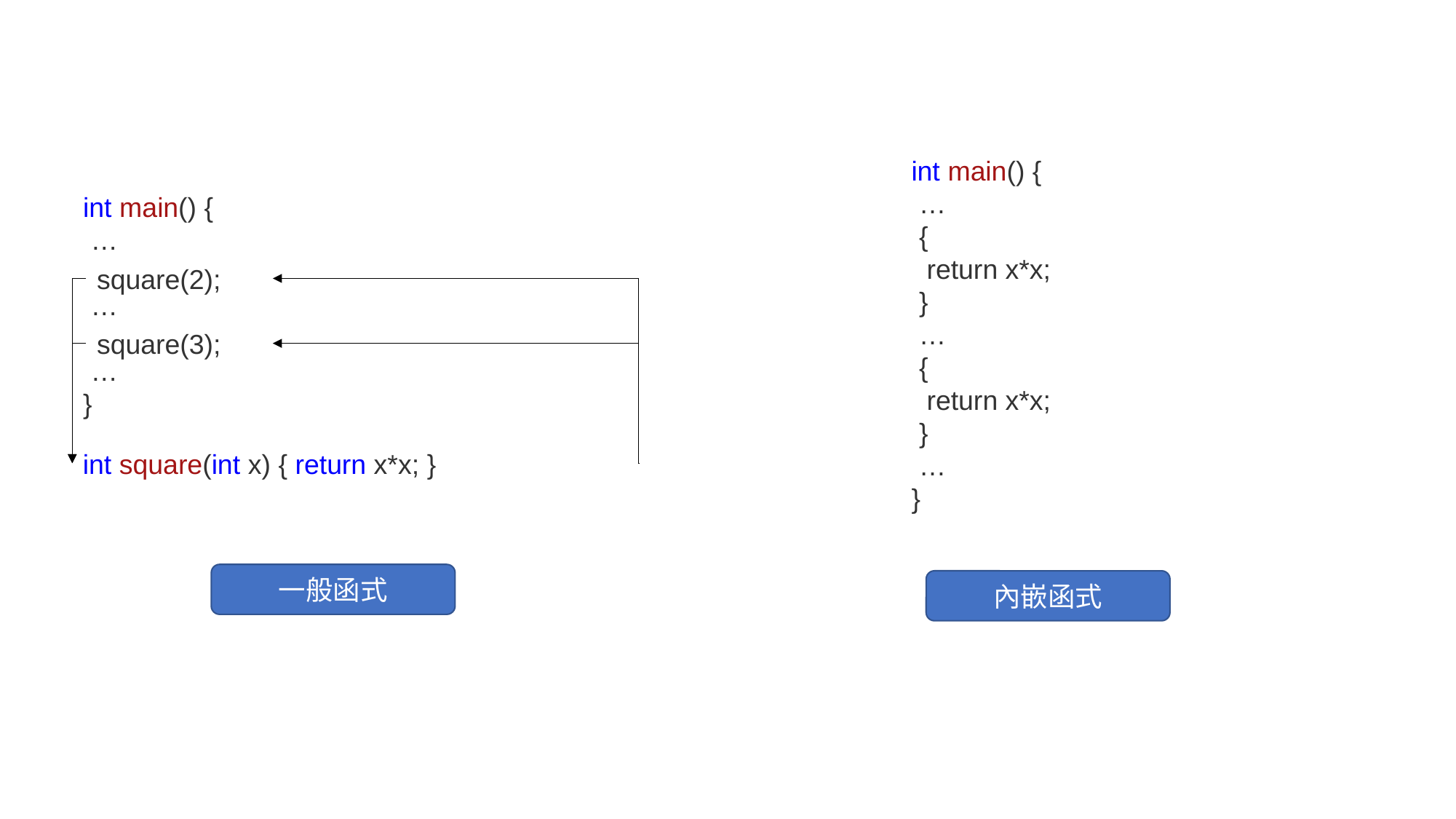

int main() {
 …
 {
  return x*x;
 }
 …
 {
  return x*x;
 }
 …
}

int main() {
 …

 …

 …
}

square(2);
square(3);
int square(int x) { return x*x; }
一般函式
內嵌函式